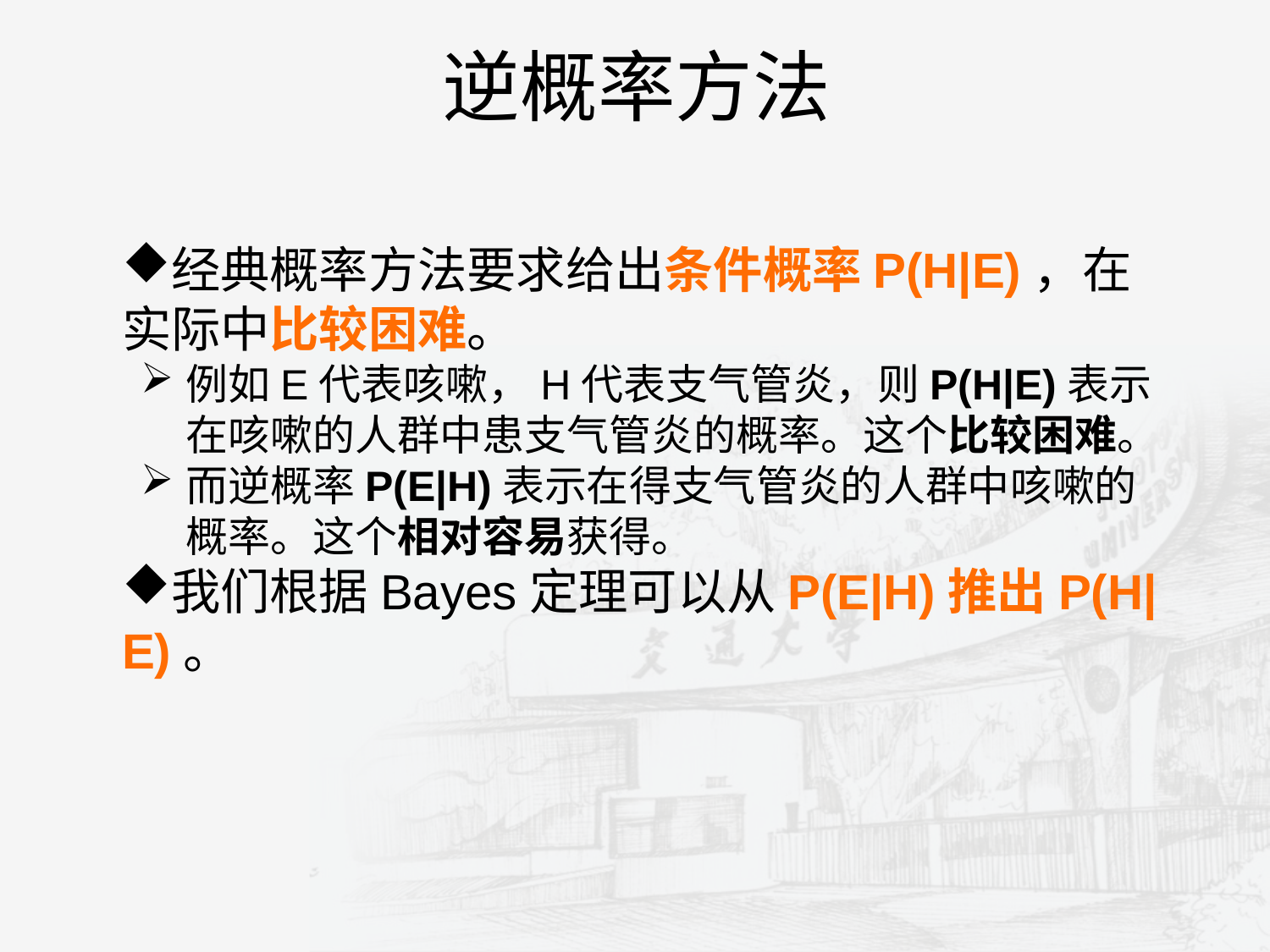

逆概率方法
经典概率方法要求给出条件概率P(H|E)，在实际中比较困难。
例如E代表咳嗽，H代表支气管炎，则P(H|E)表示在咳嗽的人群中患支气管炎的概率。这个比较困难。
而逆概率P(E|H)表示在得支气管炎的人群中咳嗽的概率。这个相对容易获得。
我们根据Bayes定理可以从P(E|H)推出P(H|E)。
20